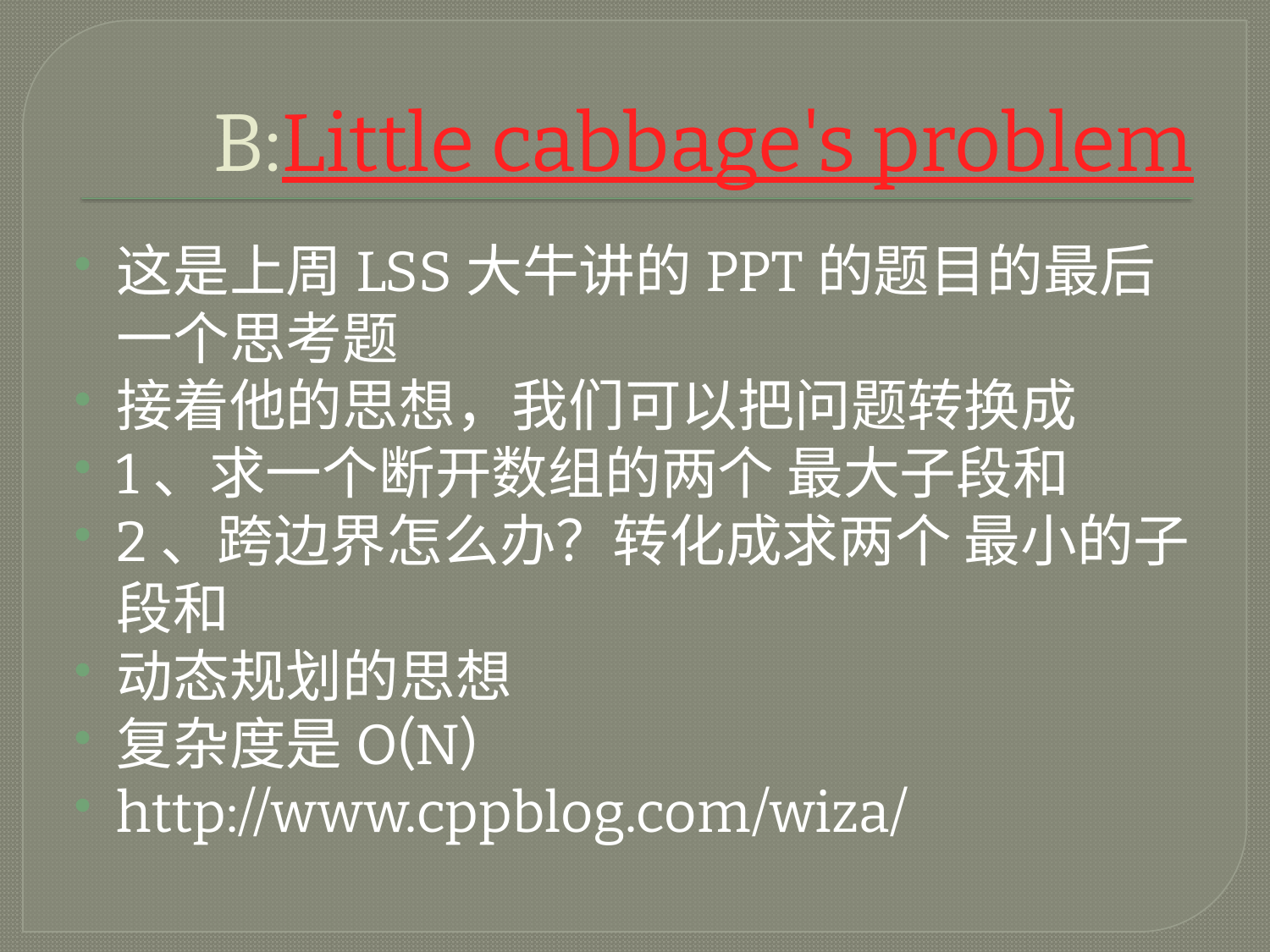

# B:Little cabbage's problem
这是上周LSS大牛讲的PPT的题目的最后一个思考题
接着他的思想，我们可以把问题转换成
1、求一个断开数组的两个 最大子段和
2、跨边界怎么办？转化成求两个 最小的子段和
动态规划的思想
复杂度是O(N)
http://www.cppblog.com/wiza/